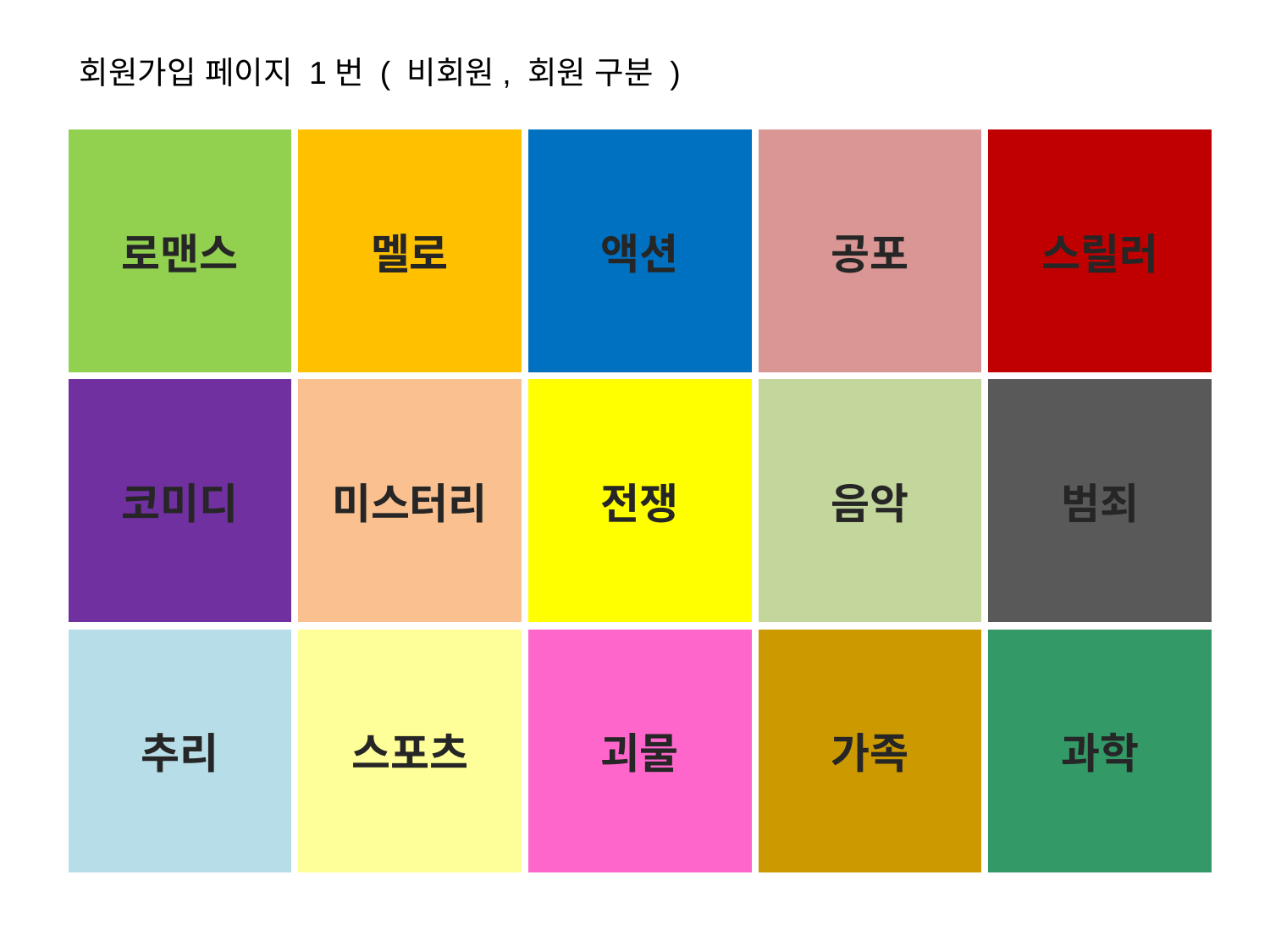

회원가입 페이지 1번 ( 비회원, 회원 구분 )
| 로맨스 | 멜로 | 액션 | 공포 | 스릴러 |
| --- | --- | --- | --- | --- |
| 코미디 | 미스터리 | 전쟁 | 음악 | 범죄 |
| 추리 | 스포츠 | 괴물 | 가족 | 과학 |